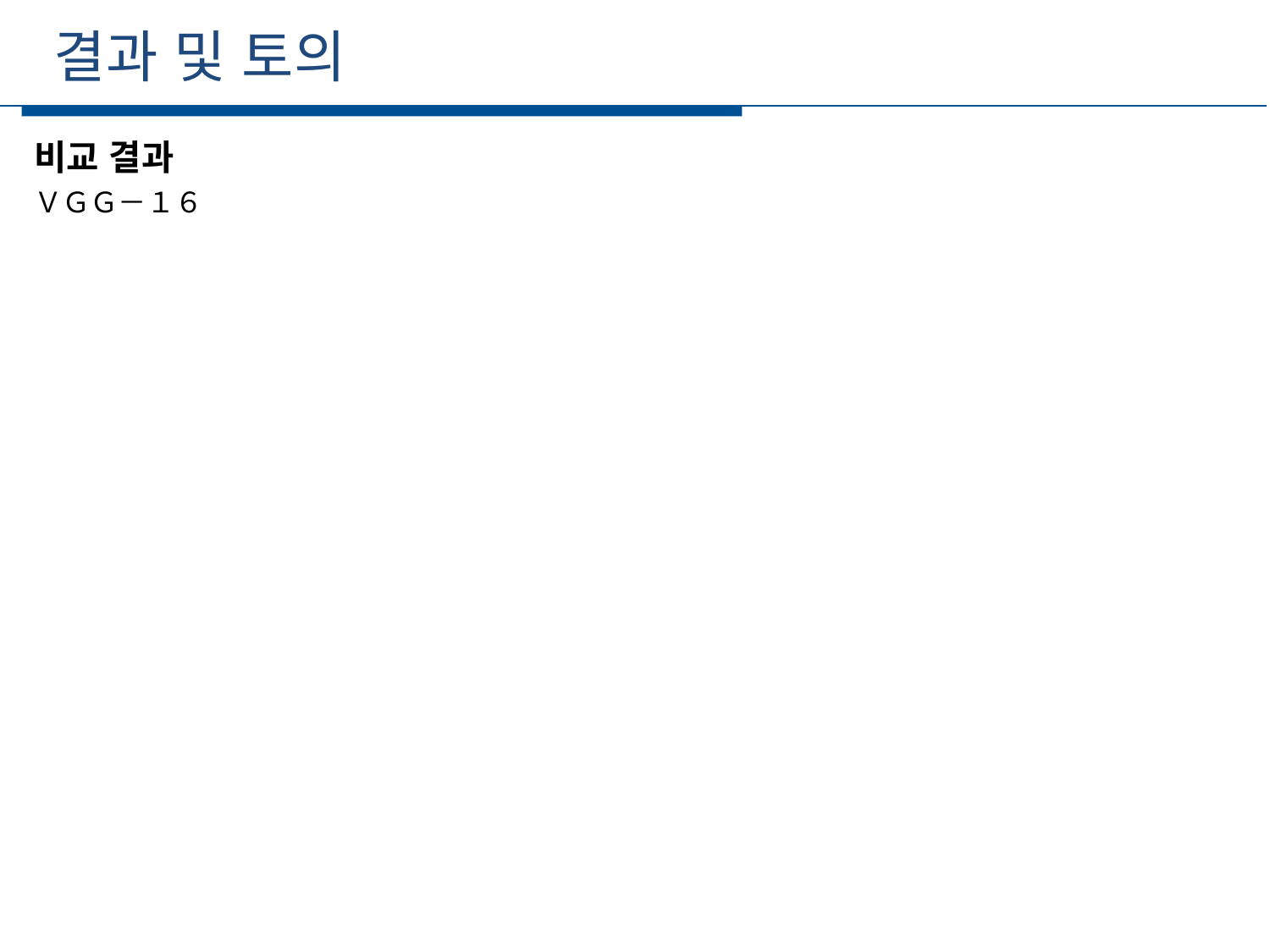

결과 및 토의
세부일정

비교 결과
ＶＧＧ－１６